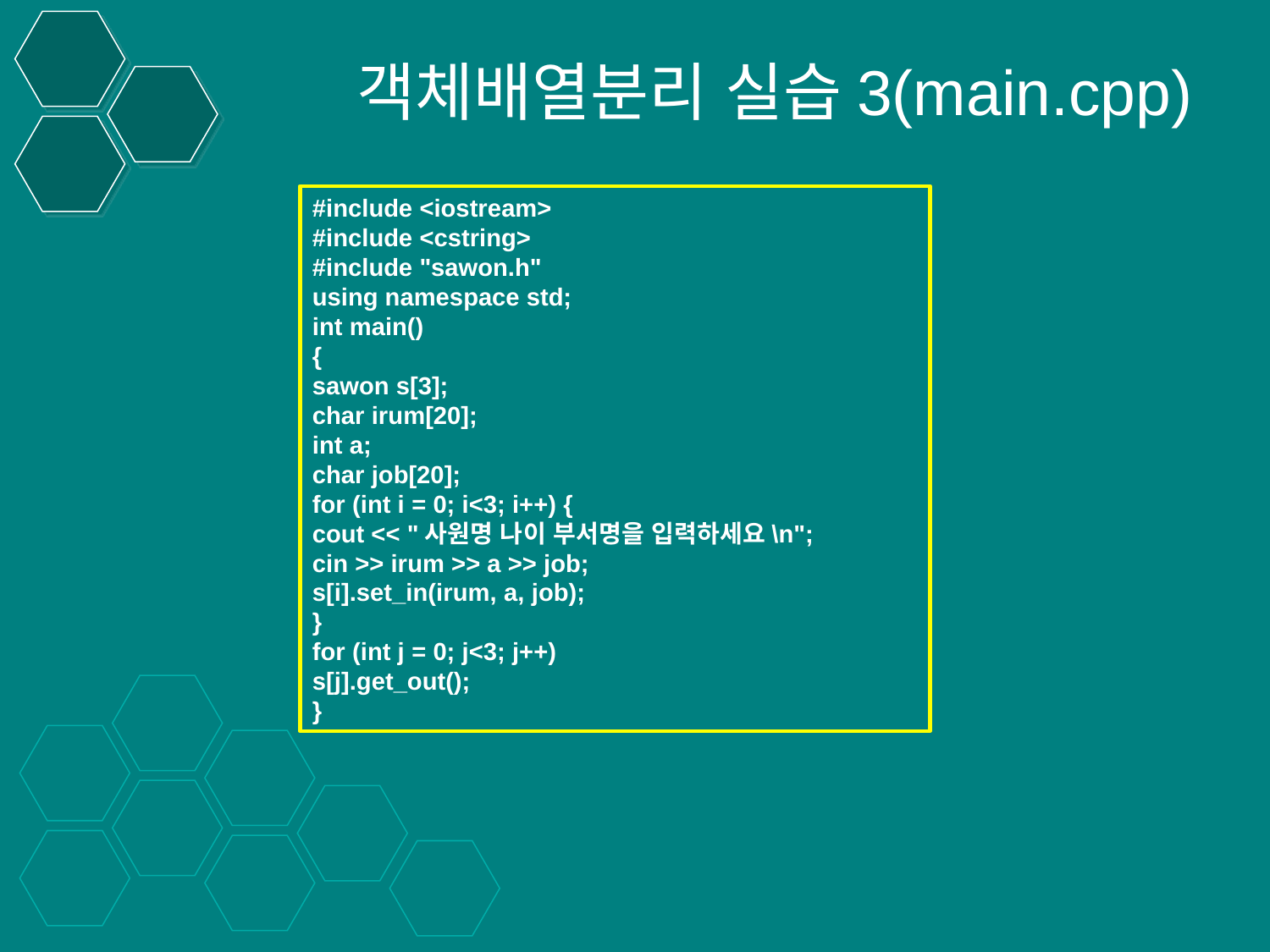

객체배열분리 실습3(main.cpp)
#include <iostream>
#include <cstring>
#include "sawon.h"
using namespace std;
int main()
{
sawon s[3];
char irum[20];
int a;
char job[20];
for (int i = 0; i<3; i++) {
cout << "사원명 나이 부서명을 입력하세요\n";
cin >> irum >> a >> job;
s[i].set_in(irum, a, job);
}
for (int j = 0; j<3; j++)
s[j].get_out();
}